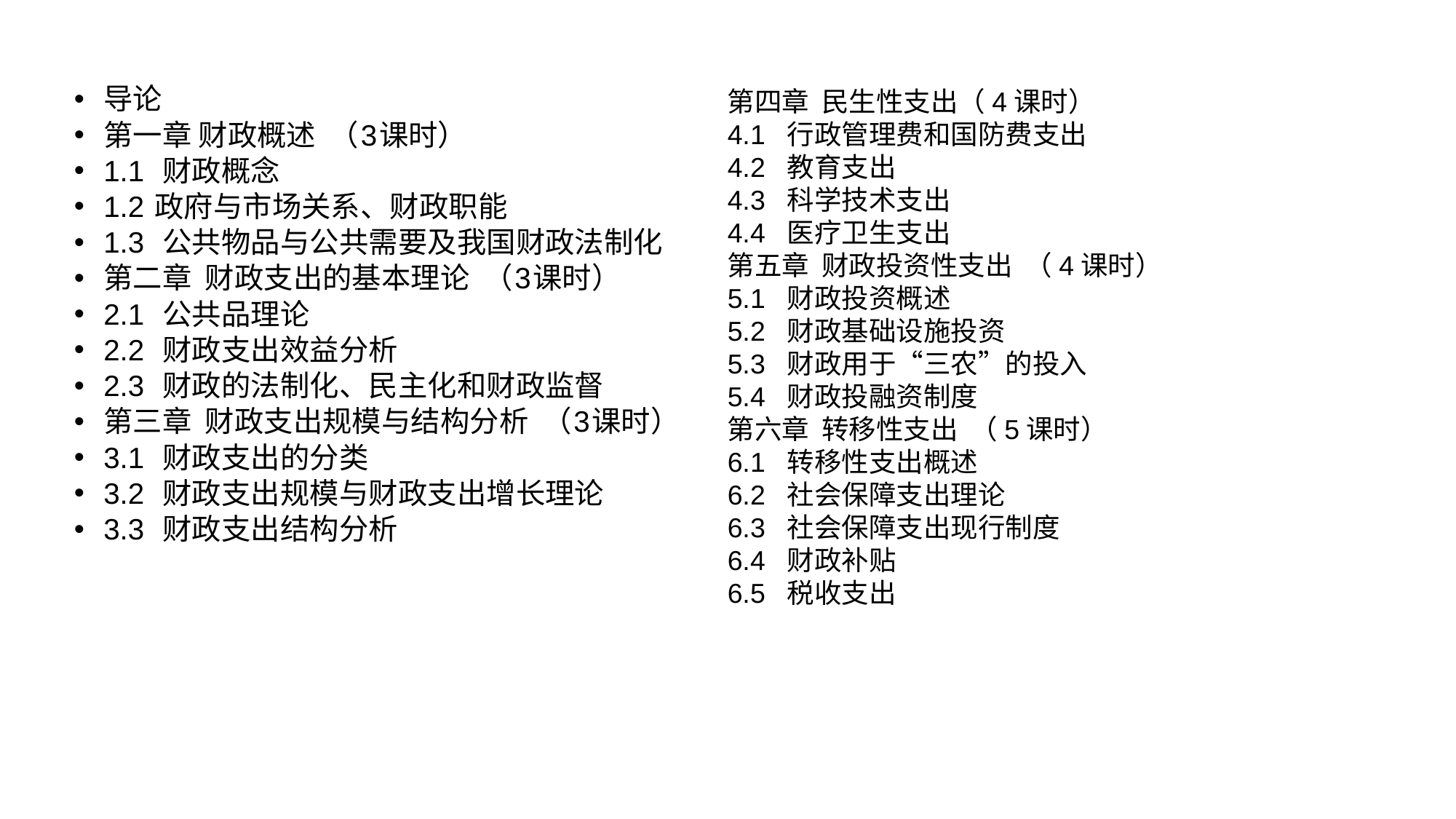

导论
第一章 财政概述  （3课时）
1.1  财政概念
1.2 政府与市场关系、财政职能
1.3  公共物品与公共需要及我国财政法制化
第二章  财政支出的基本理论  （3课时）
2.1  公共品理论
2.2  财政支出效益分析
2.3  财政的法制化、民主化和财政监督
第三章  财政支出规模与结构分析  （3课时）
3.1  财政支出的分类
3.2  财政支出规模与财政支出增长理论
3.3  财政支出结构分析

第四章  民生性支出（4课时）
4.1  行政管理费和国防费支出
4.2  教育支出
4.3  科学技术支出
4.4  医疗卫生支出
第五章  财政投资性支出  （4课时）
5.1  财政投资概述
5.2  财政基础设施投资
5.3  财政用于“三农”的投入
5.4  财政投融资制度
第六章  转移性支出  （5课时）
6.1  转移性支出概述
6.2  社会保障支出理论
6.3  社会保障支出现行制度
6.4  财政补贴
6.5  税收支出